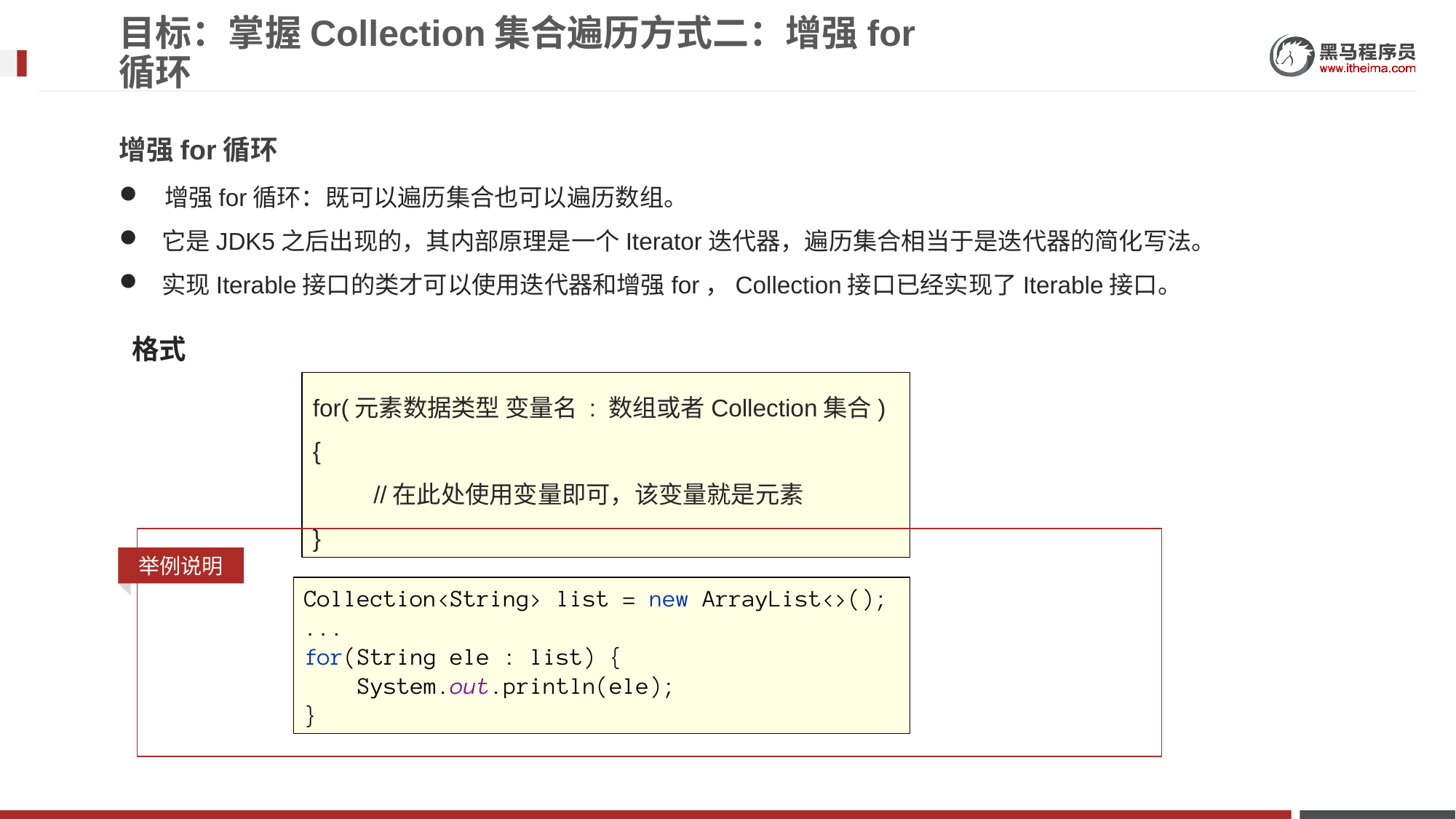

目标：掌握Collection集合遍历方式二：增强for循环
增强for循环
 增强for循环：既可以遍历集合也可以遍历数组。
它是JDK5之后出现的，其内部原理是一个Iterator迭代器，遍历集合相当于是迭代器的简化写法。
实现Iterable接口的类才可以使用迭代器和增强for，Collection接口已经实现了Iterable接口。

 格式
for(元素数据类型 变量名 : 数组或者Collection集合) {
         //在此处使用变量即可，该变量就是元素
}

举例说明
Collection<String> list = new ArrayList<>();
...
for(String ele : list) {
    System.out.println(ele);
}